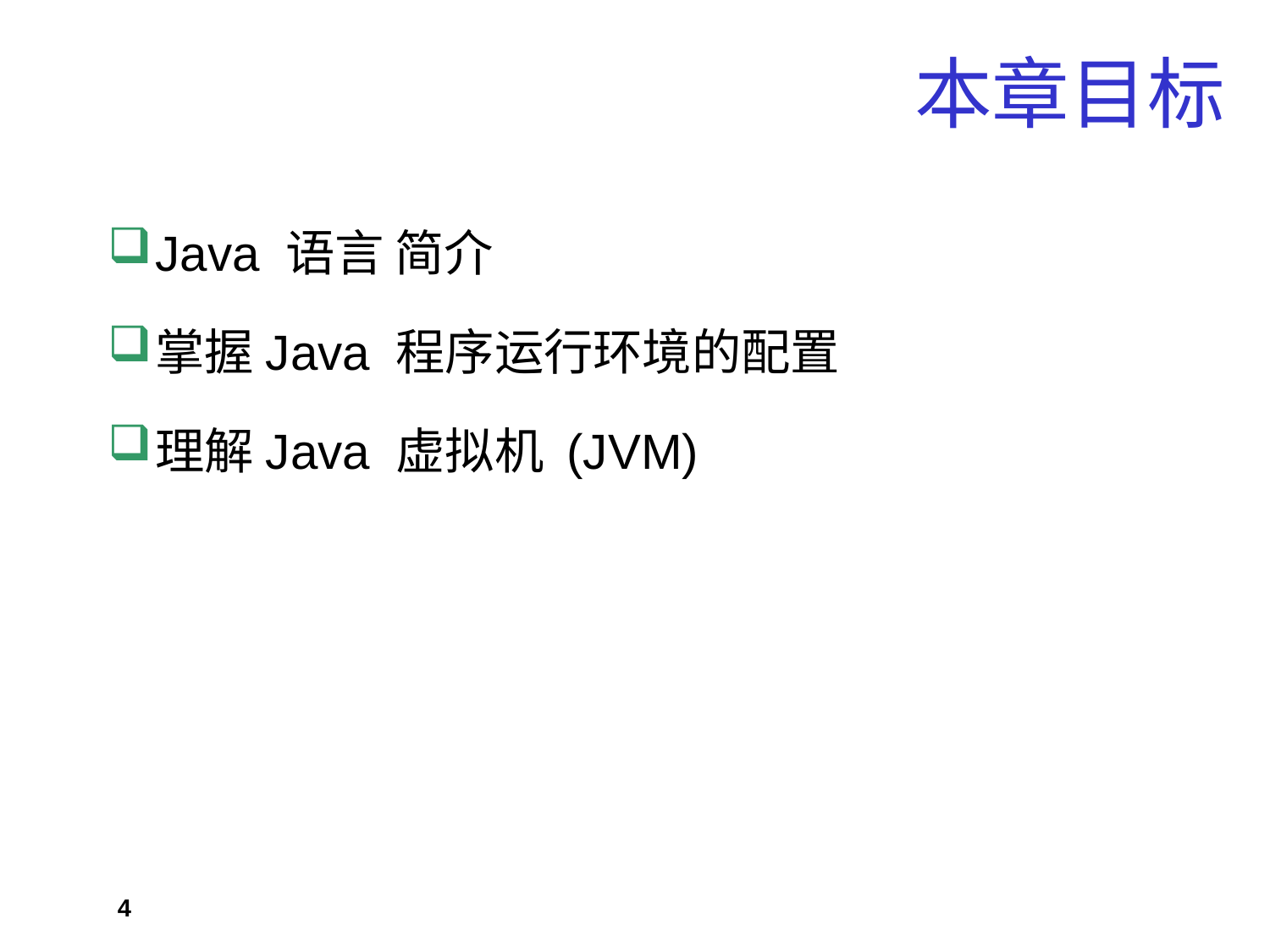

# 本章目标
Java 语言 简介
掌握Java 程序运行环境的配置
理解Java 虚拟机 (JVM)

4